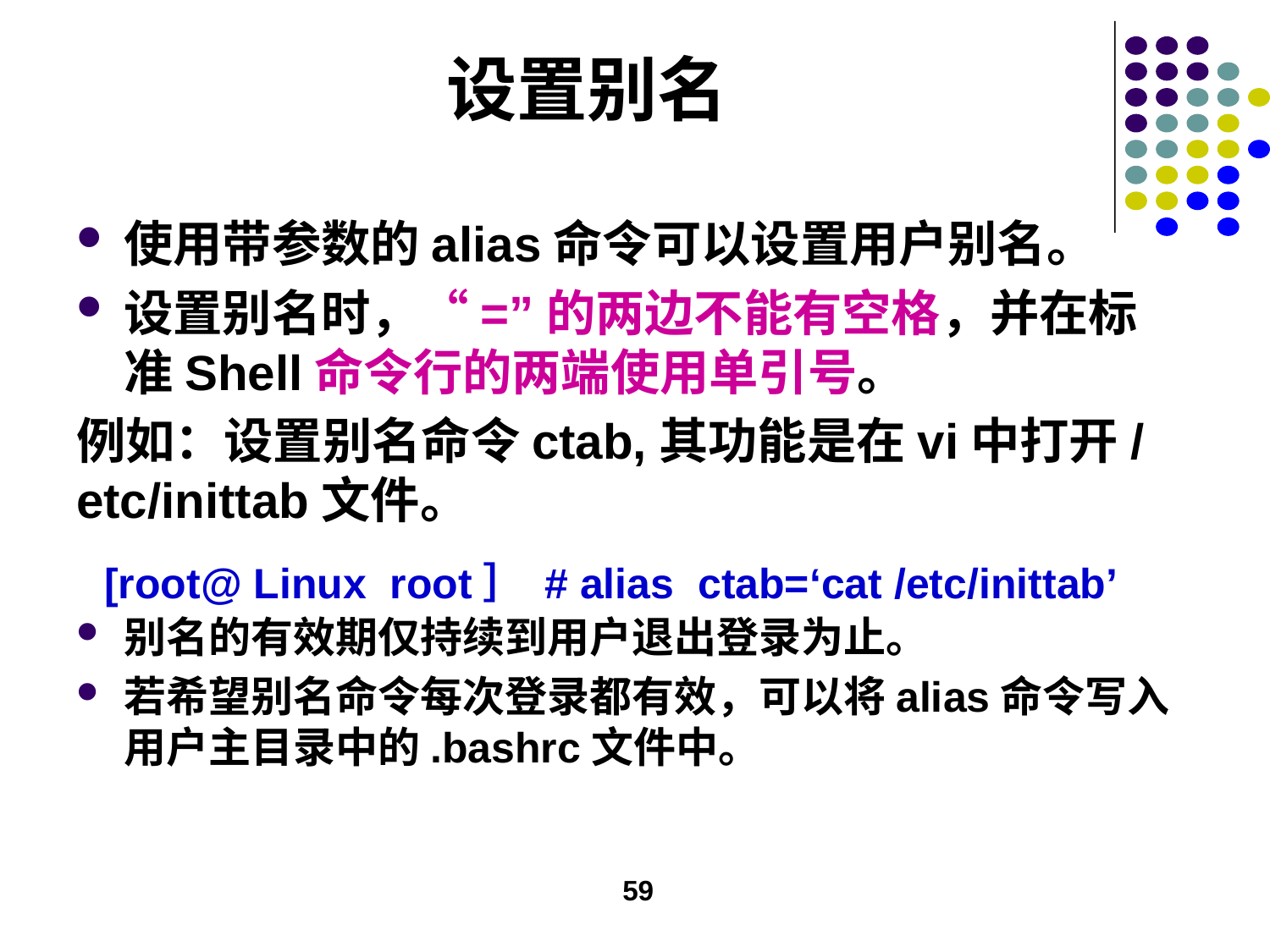

# 设置别名
使用带参数的alias命令可以设置用户别名。
设置别名时，“=”的两边不能有空格，并在标准Shell命令行的两端使用单引号。
例如：设置别名命令ctab,其功能是在vi中打开/etc/inittab文件。

别名的有效期仅持续到用户退出登录为止。
若希望别名命令每次登录都有效，可以将alias命令写入用户主目录中的.bashrc文件中。
[root@ Linux  root］ # alias  ctab=‘cat /etc/inittab’

59